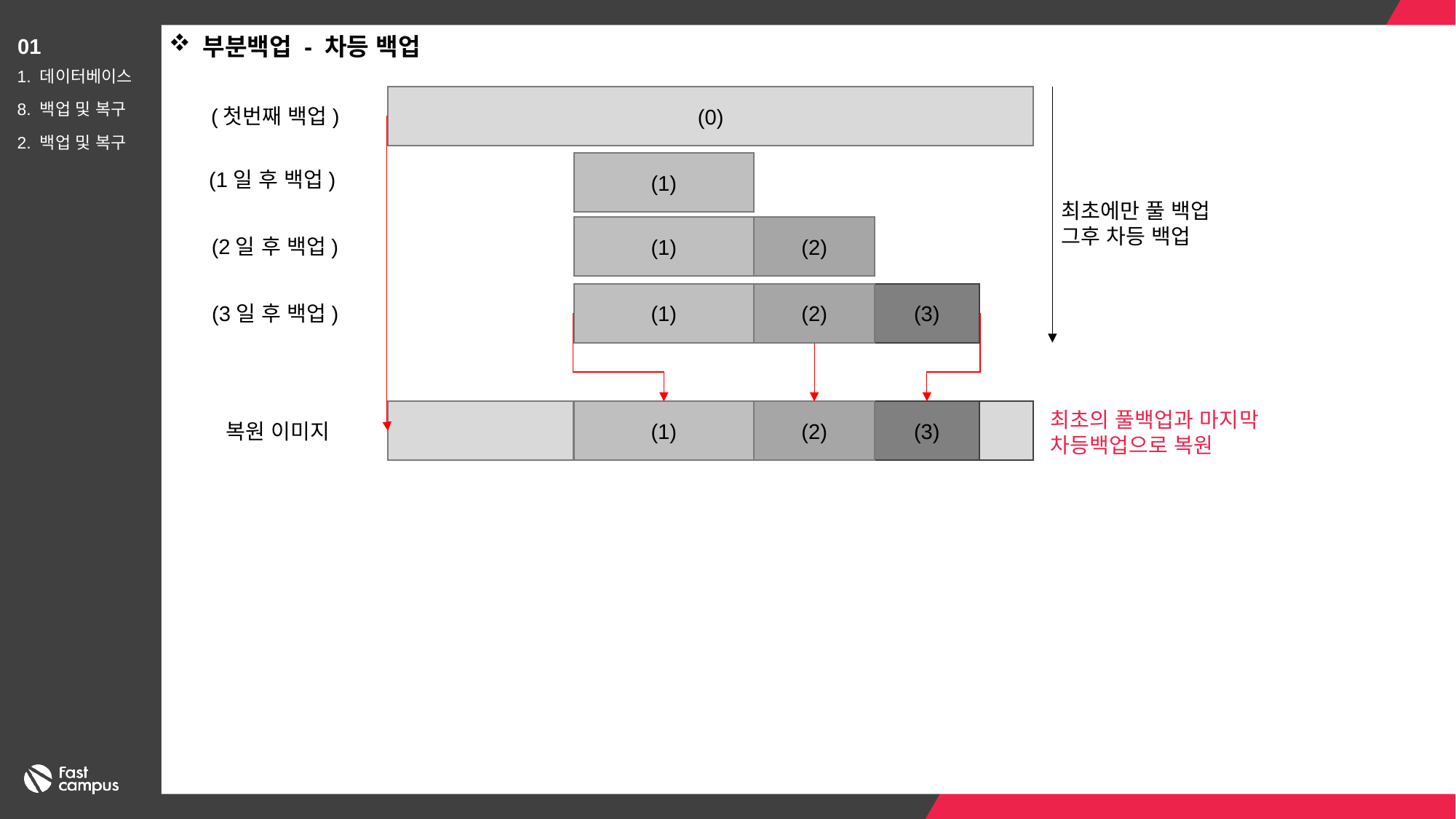

부분백업 - 차등 백업
01
1. 데이터베이스
8. 백업 및 복구
2. 백업 및 복구
(0)
(첫번째 백업)
(1)
(1일 후 백업)
최초에만 풀 백업
그후 차등 백업
(1)
(2)
(2일 후 백업)
(1)
(2)
(3)
(3일 후 백업)

(1)
(2)
(3)

최초의 풀백업과 마지막 차등백업으로 복원
복원 이미지